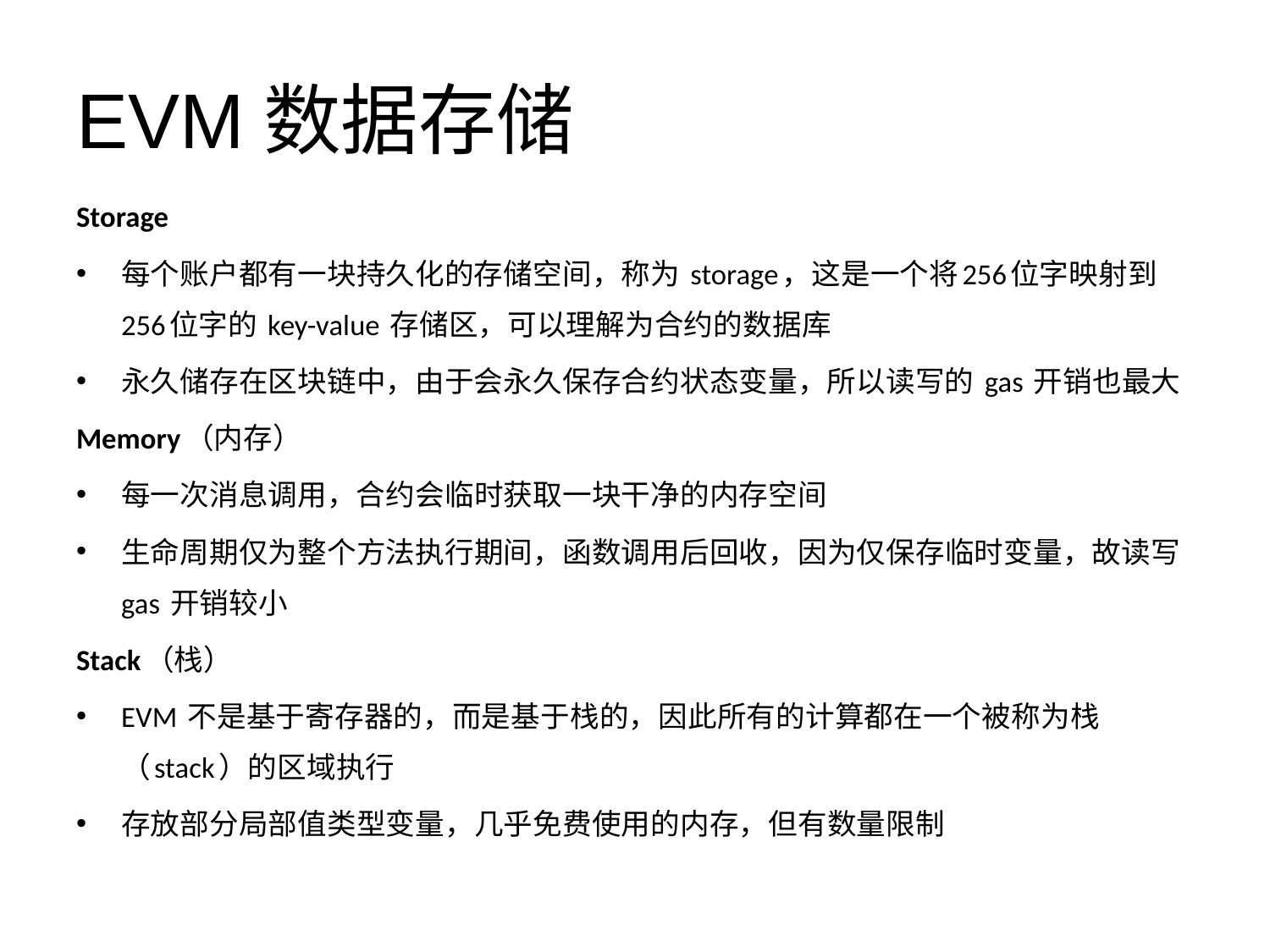

# EVM数据存储
Storage
每个账户都有一块持久化的存储空间，称为 storage，这是一个将256位字映射到256位字的 key-value 存储区，可以理解为合约的数据库
永久储存在区块链中，由于会永久保存合约状态变量，所以读写的 gas 开销也最大
Memory（内存）
每一次消息调用，合约会临时获取一块干净的内存空间
生命周期仅为整个方法执行期间，函数调用后回收，因为仅保存临时变量，故读写 gas 开销较小
Stack（栈）
EVM 不是基于寄存器的，而是基于栈的，因此所有的计算都在一个被称为栈（stack）的区域执行
存放部分局部值类型变量，几乎免费使用的内存，但有数量限制